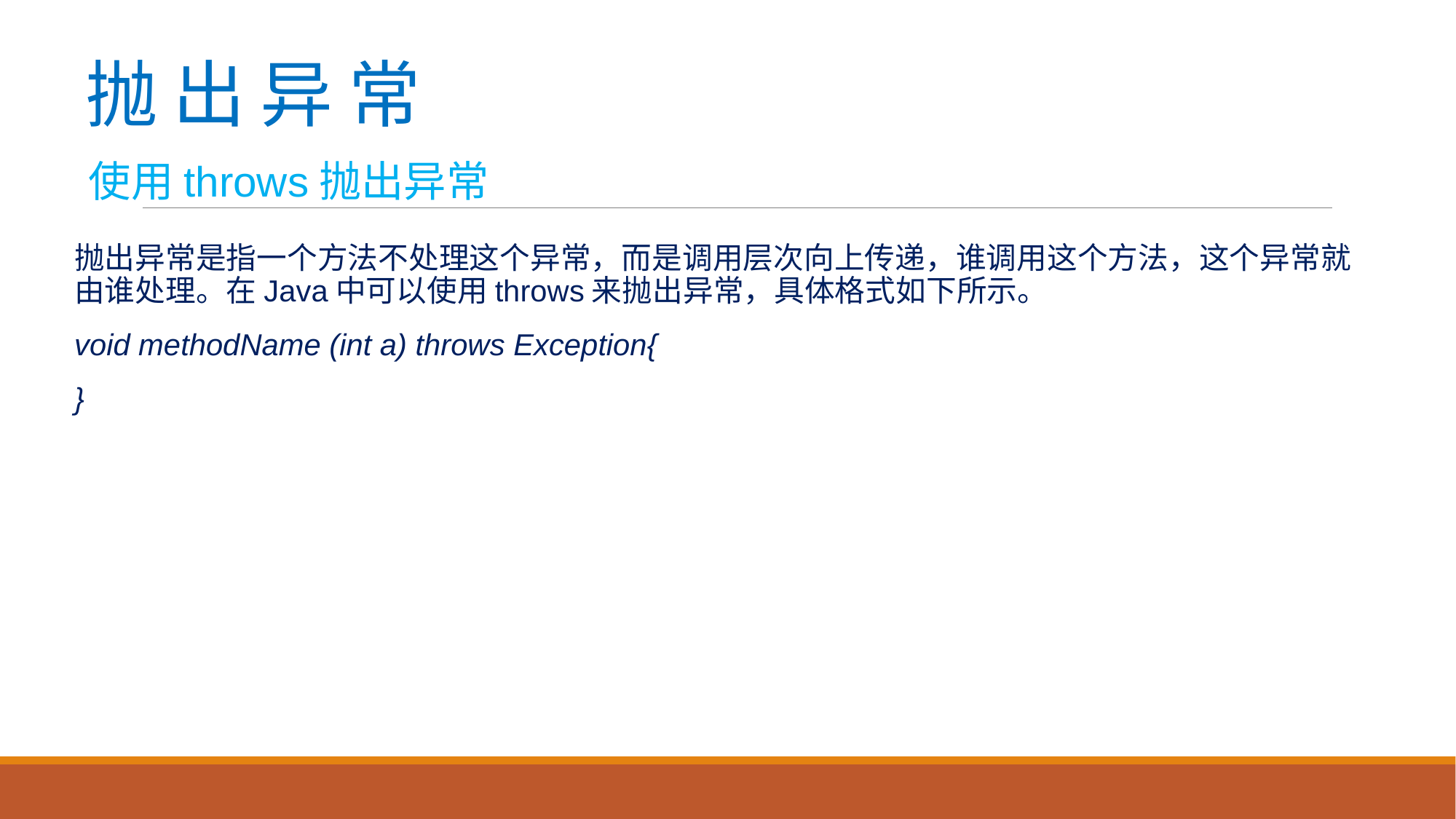

# 抛 出 异 常
使用throws抛出异常
抛出异常是指一个方法不处理这个异常，而是调用层次向上传递，谁调用这个方法，这个异常就由谁处理。在Java中可以使用throws来抛出异常，具体格式如下所示。
void methodName (int a) throws Exception{
}